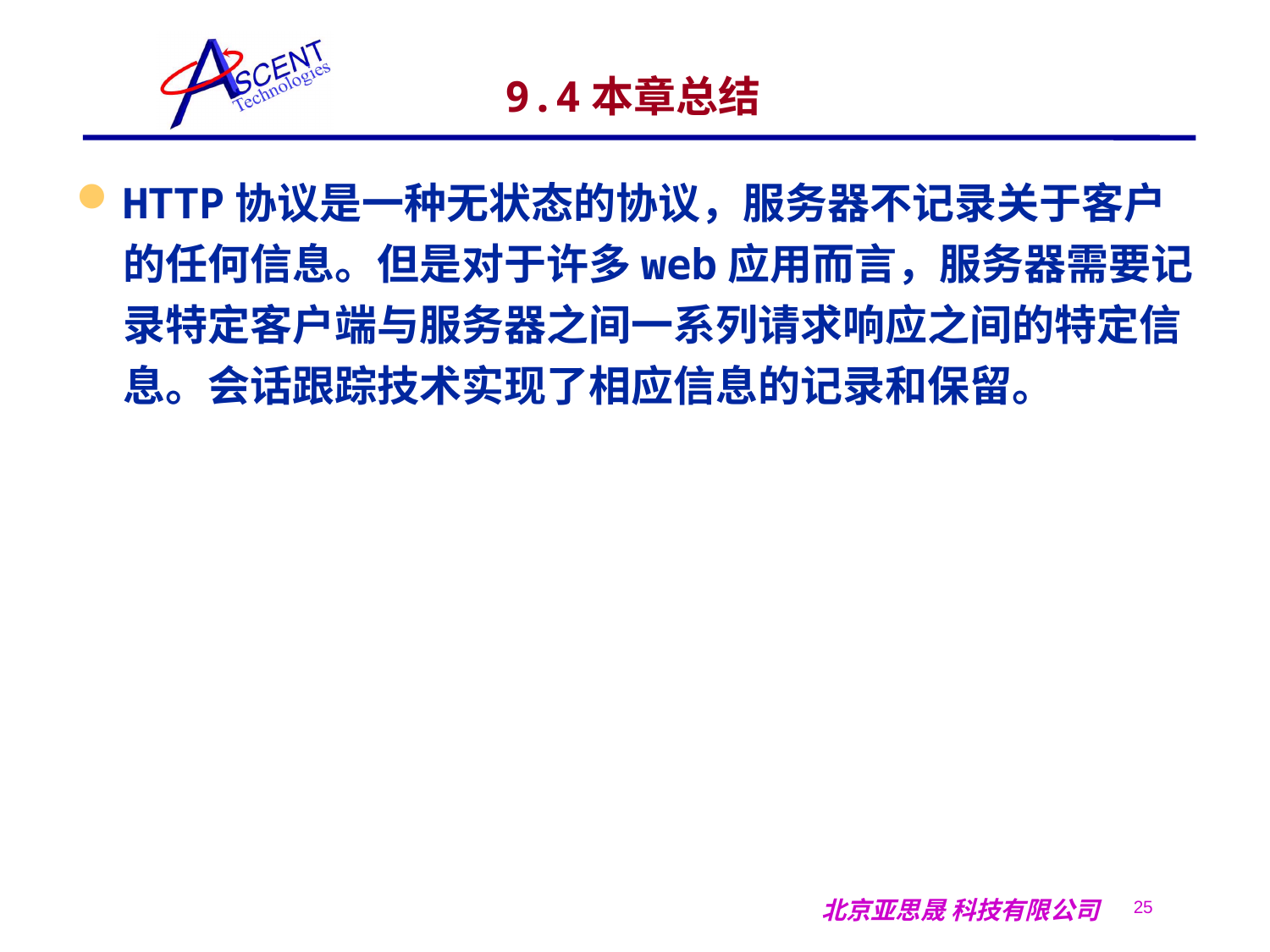

# 9.4本章总结
HTTP协议是一种无状态的协议，服务器不记录关于客户的任何信息。但是对于许多web应用而言，服务器需要记录特定客户端与服务器之间一系列请求响应之间的特定信息。会话跟踪技术实现了相应信息的记录和保留。